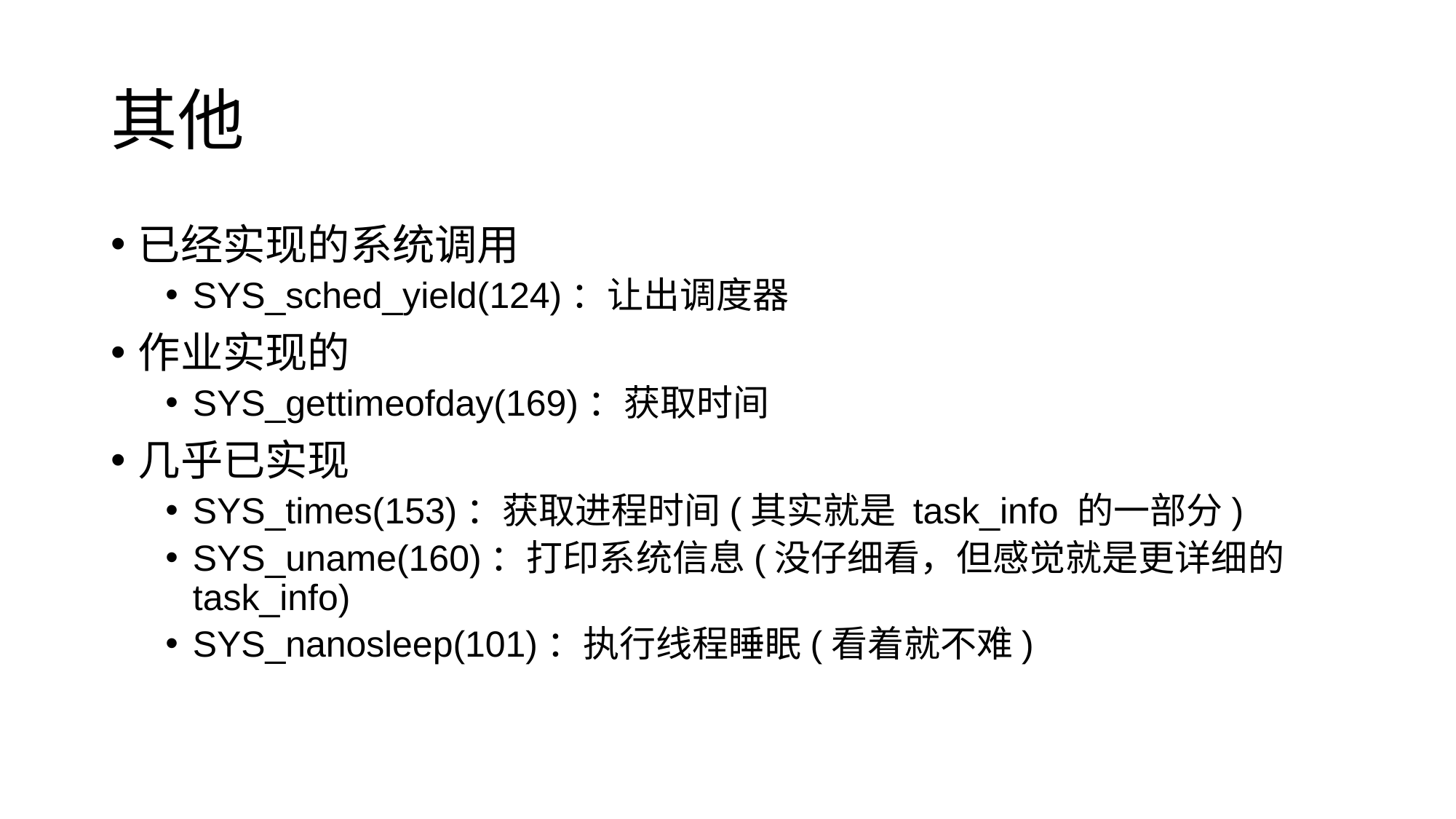

# 其他
已经实现的系统调用
SYS_sched_yield(124)：让出调度器
作业实现的
SYS_gettimeofday(169)：获取时间
几乎已实现
SYS_times(153)：获取进程时间(其实就是 task_info 的一部分)
SYS_uname(160)：打印系统信息(没仔细看，但感觉就是更详细的 task_info)
SYS_nanosleep(101)：执行线程睡眠(看着就不难)